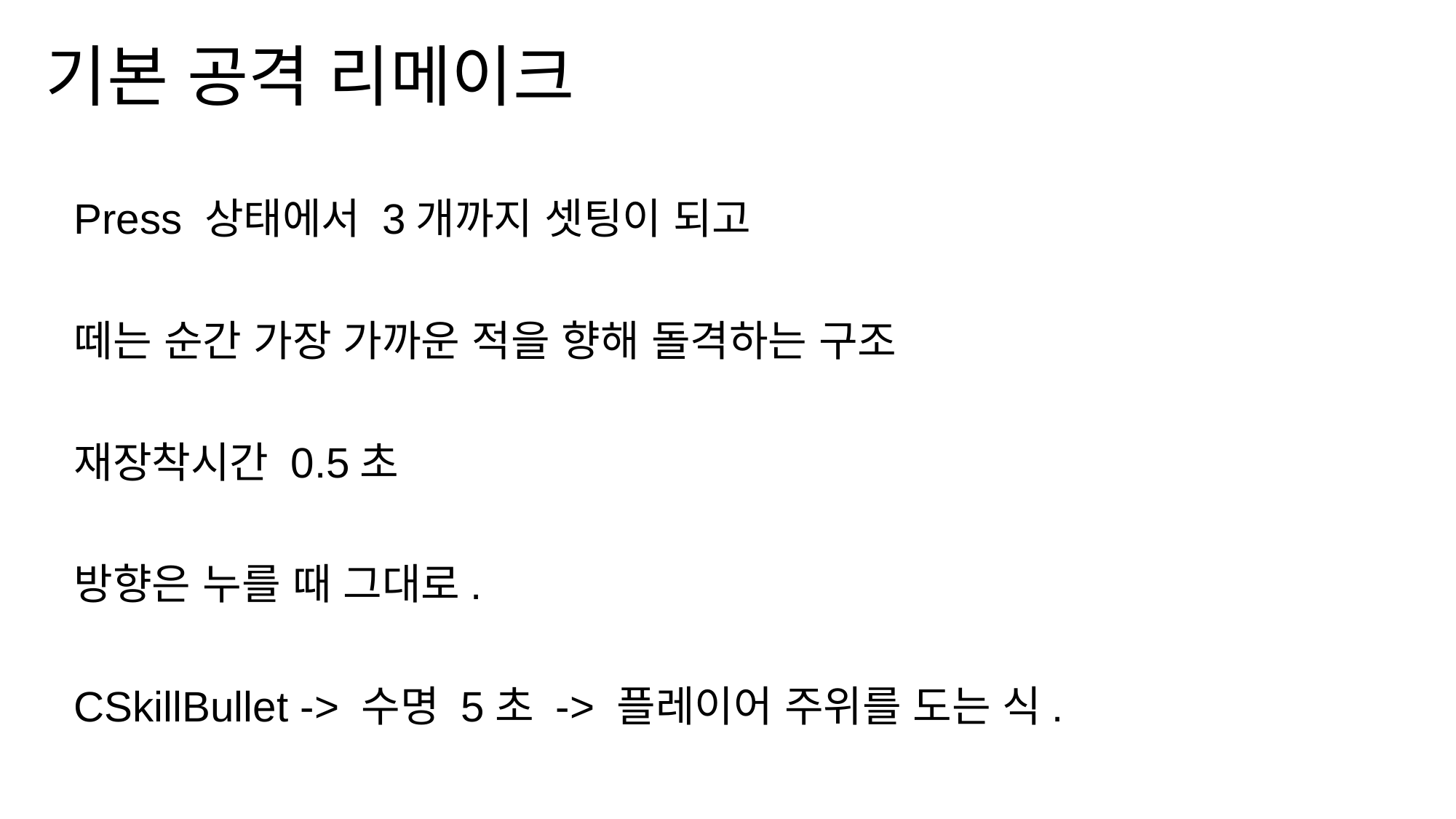

# 기본 공격 리메이크

Press 상태에서 3개까지 셋팅이 되고

떼는 순간 가장 가까운 적을 향해 돌격하는 구조

재장착시간 0.5초

방향은 누를 때 그대로.

CSkillBullet -> 수명 5초 -> 플레이어 주위를 도는 식.